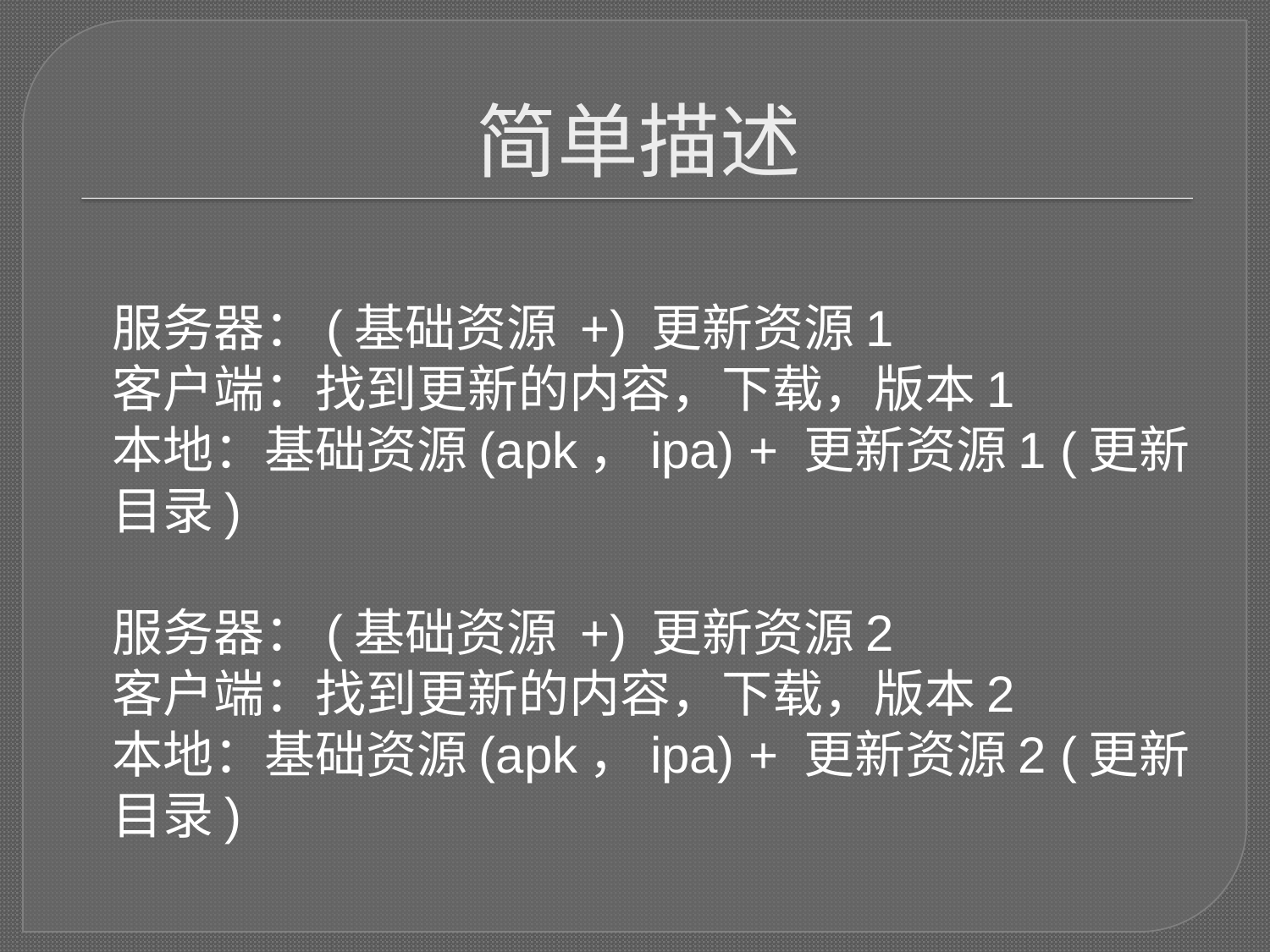

# 简单描述

	服务器：(基础资源 +) 更新资源1
	客户端：找到更新的内容，下载，版本1
	本地：基础资源(apk，ipa) + 更新资源1 (更新目录)

	服务器：(基础资源 +) 更新资源2
	客户端：找到更新的内容，下载，版本2
	本地：基础资源(apk，ipa) + 更新资源2 (更新目录)